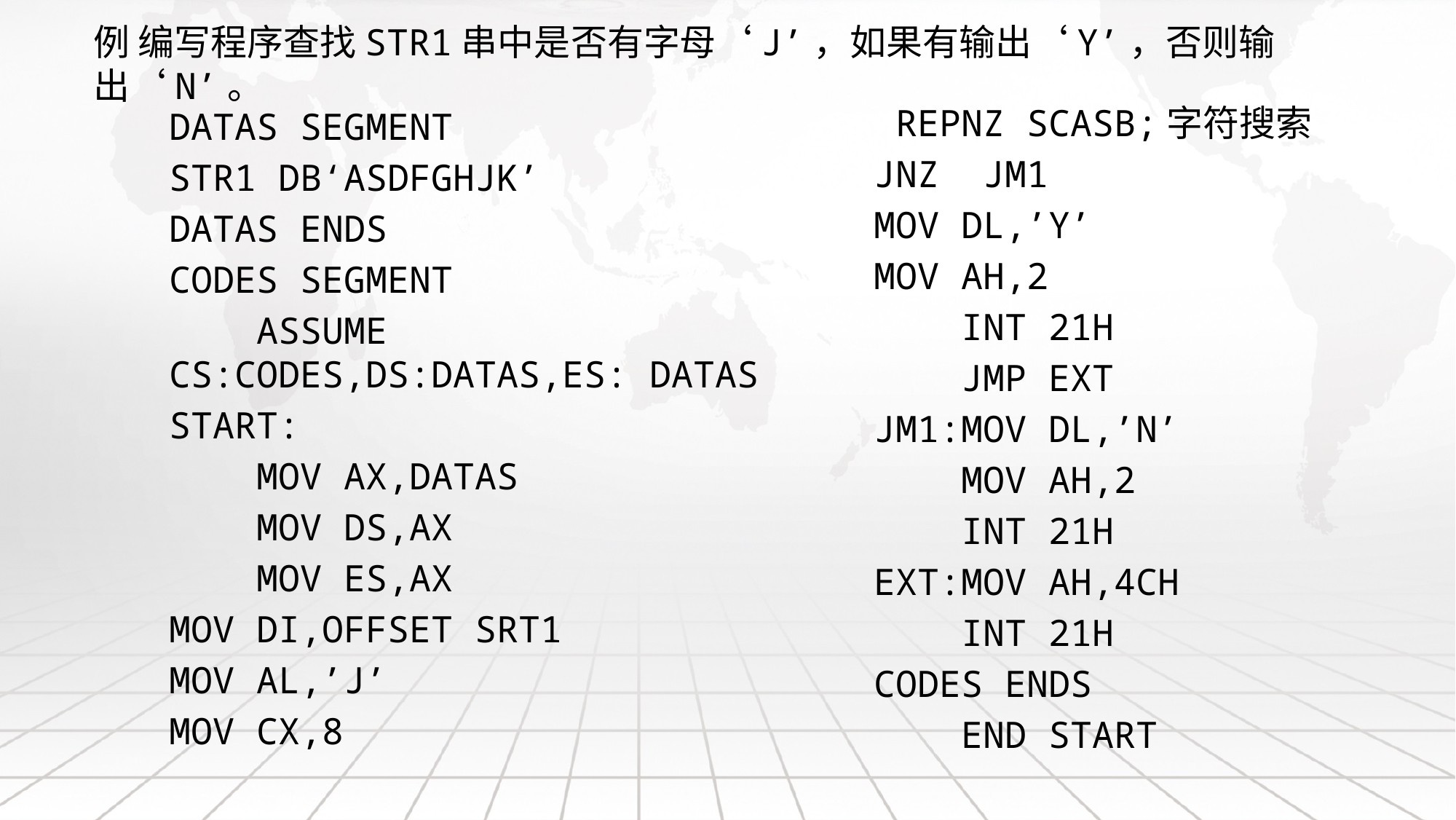

例 编写程序查找STR1串中是否有字母‘J’，如果有输出‘Y’，否则输出‘N’。
 REPNZ SCASB;字符搜索
JNZ  JM1
MOV DL,’Y’
MOV AH,2
    INT 21H
    JMP EXT
JM1:MOV DL,’N’
    MOV AH,2
    INT 21H
EXT:MOV AH,4CH
    INT 21H
CODES ENDS
    END START
DATAS SEGMENT
STR1 DB‘ASDFGHJK’
DATAS ENDS
CODES SEGMENT
    ASSUME CS:CODES,DS:DATAS,ES: DATAS
START:
    MOV AX,DATAS
    MOV DS,AX
    MOV ES,AX
MOV DI,OFFSET SRT1
MOV AL,’J’
MOV CX,8